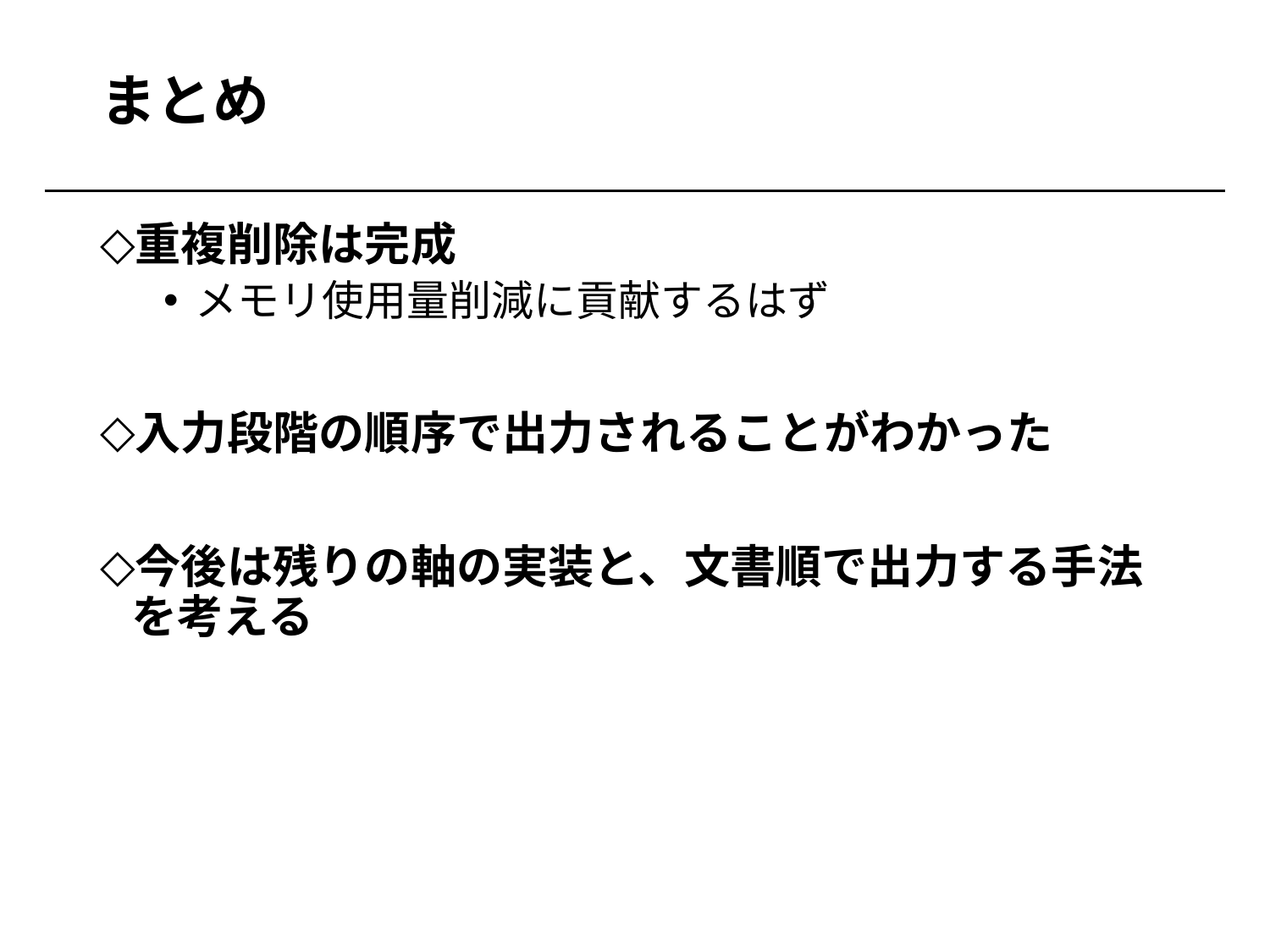

# まとめ
重複削除は完成
メモリ使用量削減に貢献するはず

入力段階の順序で出力されることがわかった

今後は残りの軸の実装と、文書順で出力する手法を考える